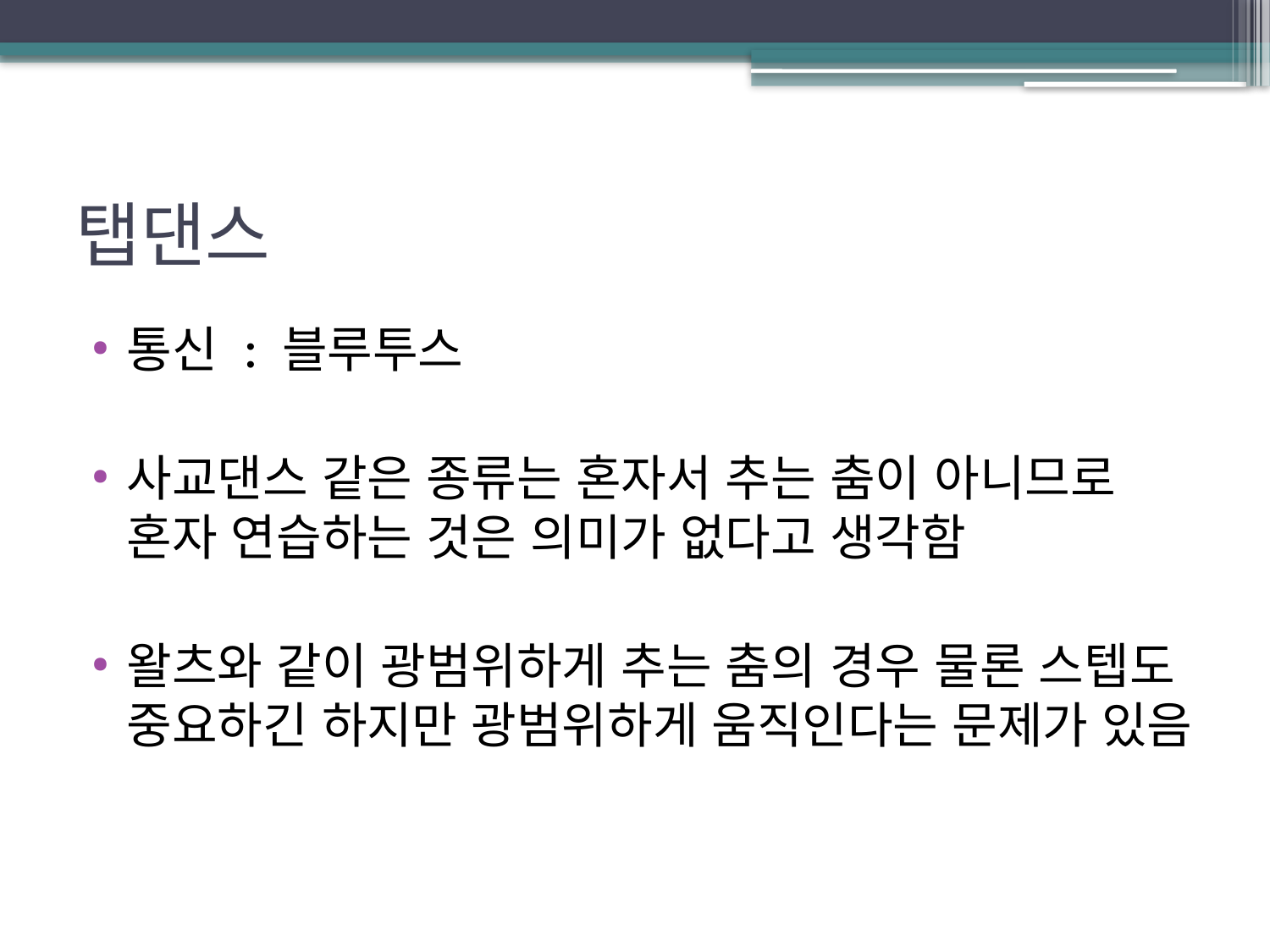

# 탭댄스
통신 : 블루투스

사교댄스 같은 종류는 혼자서 추는 춤이 아니므로 혼자 연습하는 것은 의미가 없다고 생각함

왈츠와 같이 광범위하게 추는 춤의 경우 물론 스텝도 중요하긴 하지만 광범위하게 움직인다는 문제가 있음